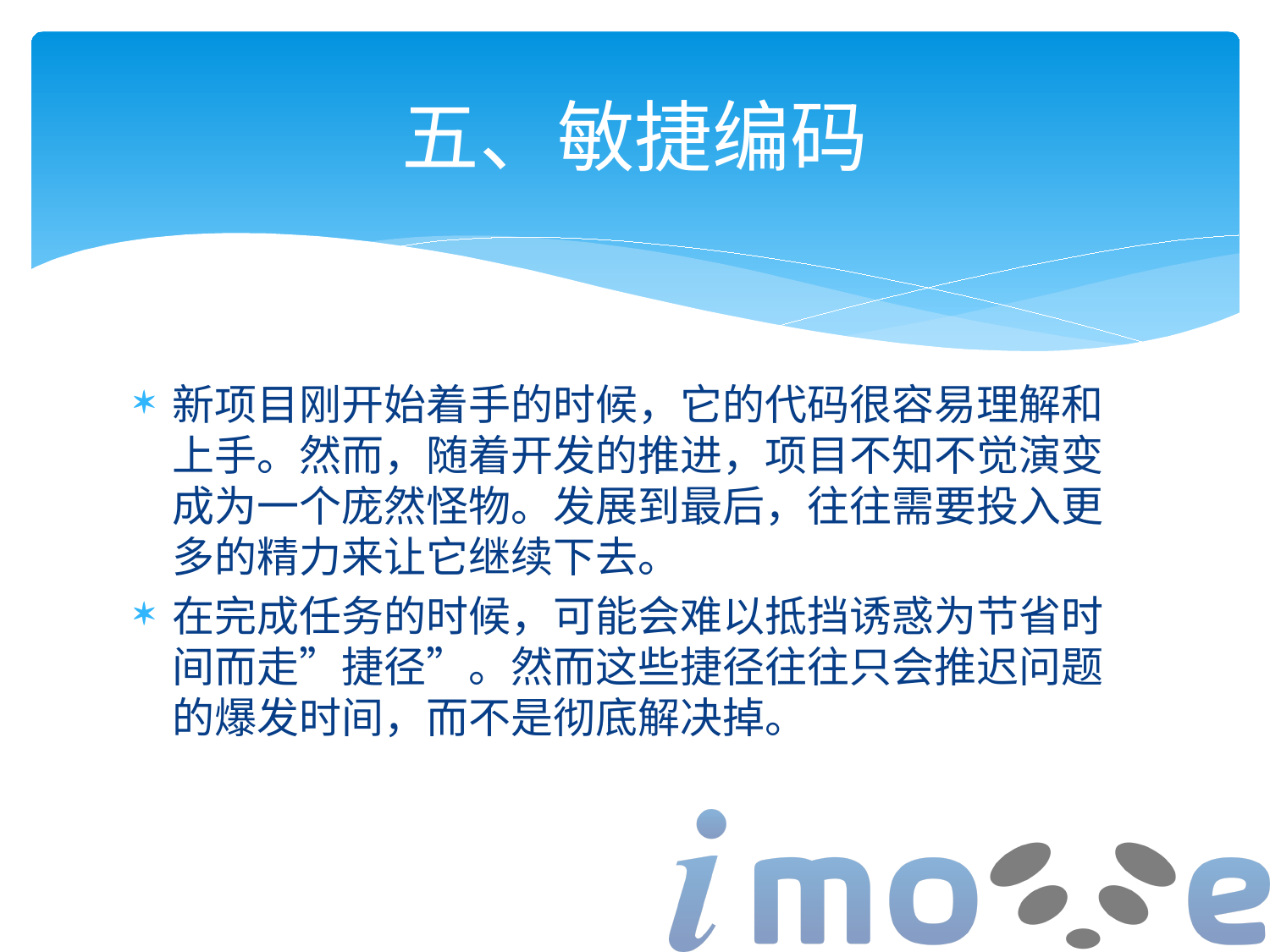

# 五、敏捷编码
新项目刚开始着手的时候，它的代码很容易理解和上手。然而，随着开发的推进，项目不知不觉演变成为一个庞然怪物。发展到最后，往往需要投入更多的精力来让它继续下去。
在完成任务的时候，可能会难以抵挡诱惑为节省时间而走”捷径”。然而这些捷径往往只会推迟问题的爆发时间，而不是彻底解决掉。